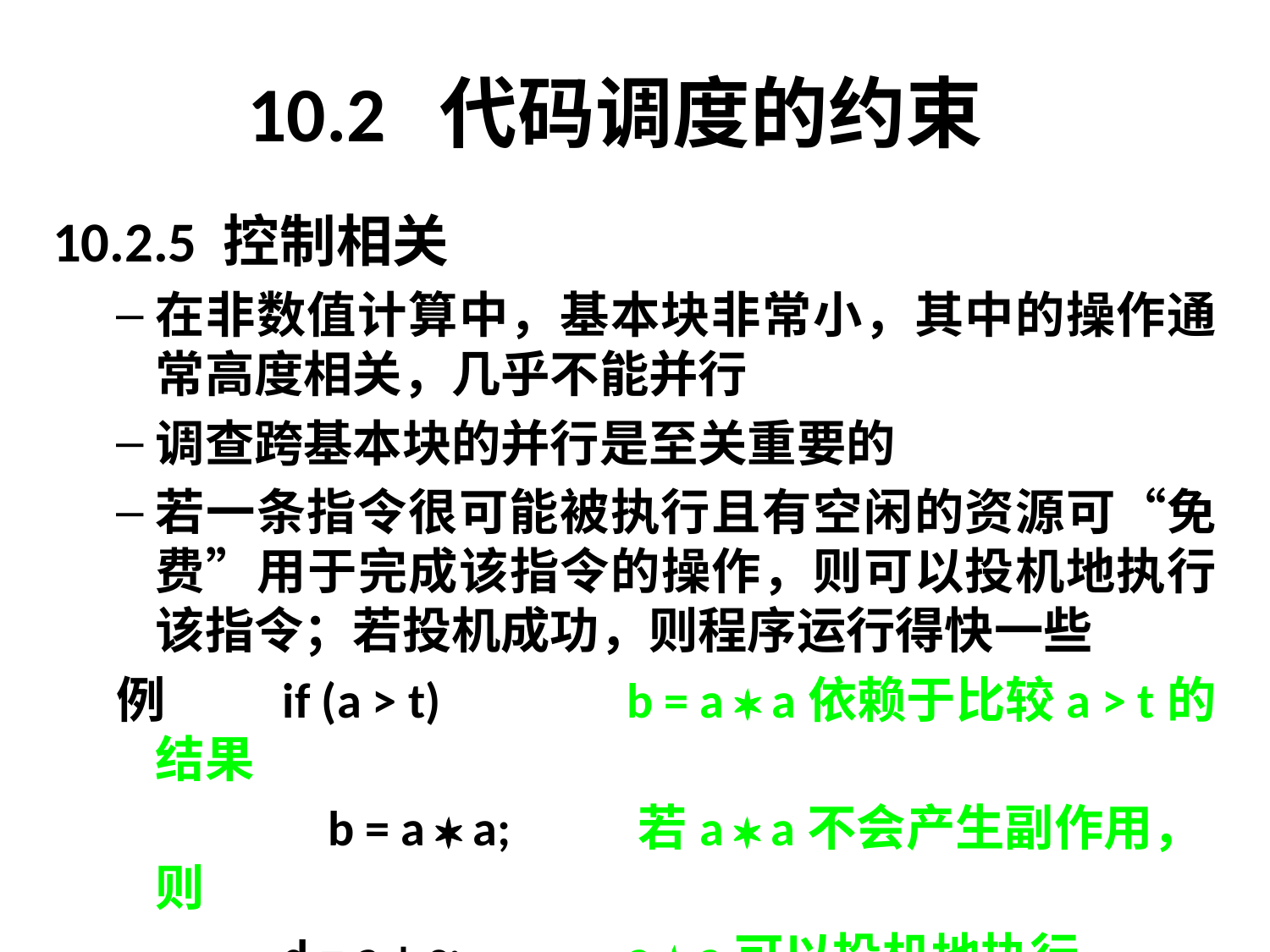

# 10.2  代码调度的约束
10.2.5 控制相关
在非数值计算中，基本块非常小，其中的操作通常高度相关，几乎不能并行
调查跨基本块的并行是至关重要的
若一条指令很可能被执行且有空闲的资源可“免费”用于完成该指令的操作，则可以投机地执行该指令；若投机成功，则程序运行得快一些
例	if (a > t)	        b = a ∗ a依赖于比较a > t的结果
		    b = a ∗ a;	        若a ∗ a不会产生副作用，则
		d = a + c; 	        a ∗ a可以投机地执行